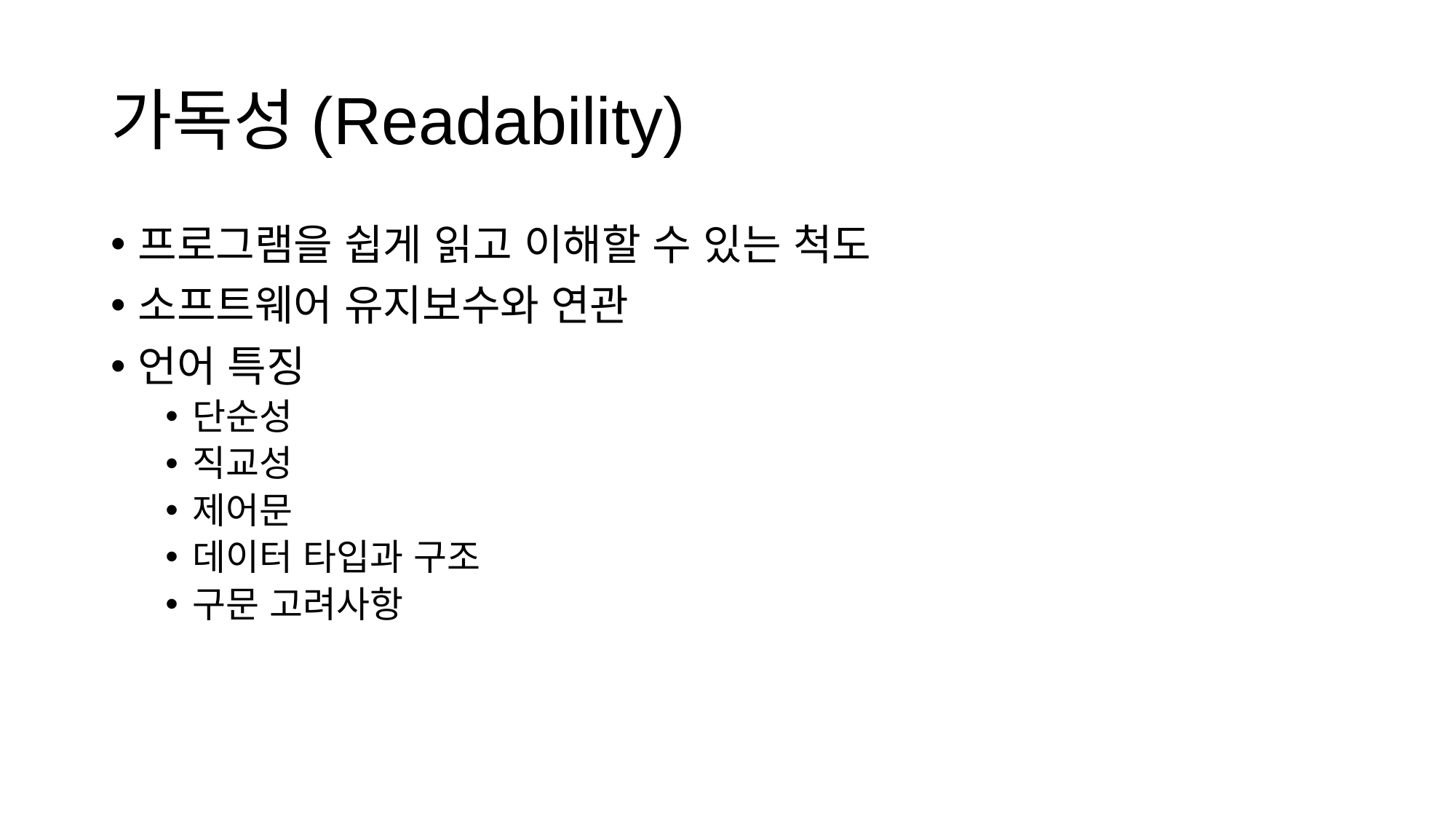

# 가독성(Readability)
프로그램을 쉽게 읽고 이해할 수 있는 척도
소프트웨어 유지보수와 연관
언어 특징
단순성
직교성
제어문
데이터 타입과 구조
구문 고려사항